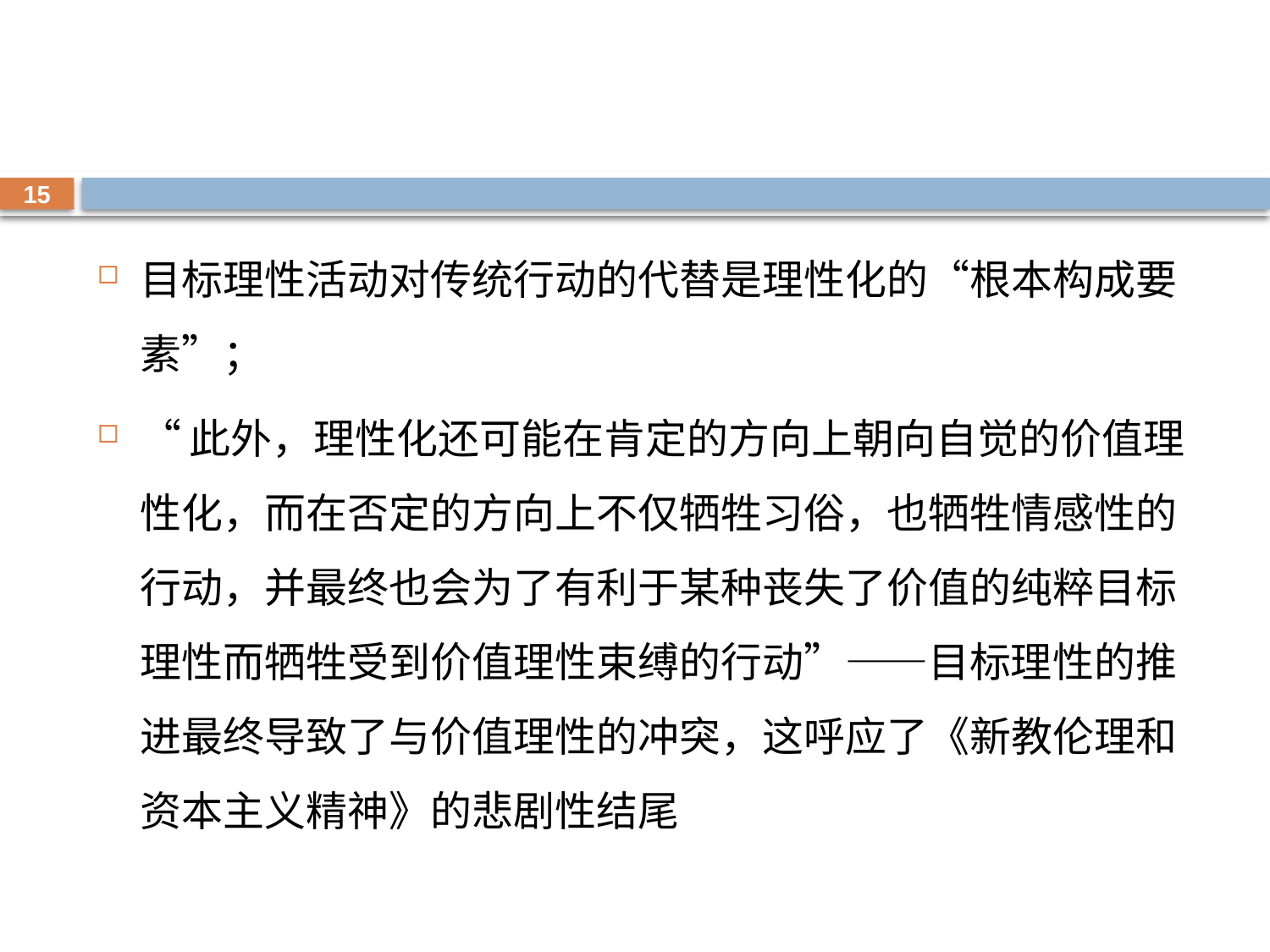

#
15
目标理性活动对传统行动的代替是理性化的“根本构成要素”；
“此外，理性化还可能在肯定的方向上朝向自觉的价值理性化，而在否定的方向上不仅牺牲习俗，也牺牲情感性的行动，并最终也会为了有利于某种丧失了价值的纯粹目标理性而牺牲受到价值理性束缚的行动”——目标理性的推进最终导致了与价值理性的冲突，这呼应了《新教伦理和资本主义精神》的悲剧性结尾